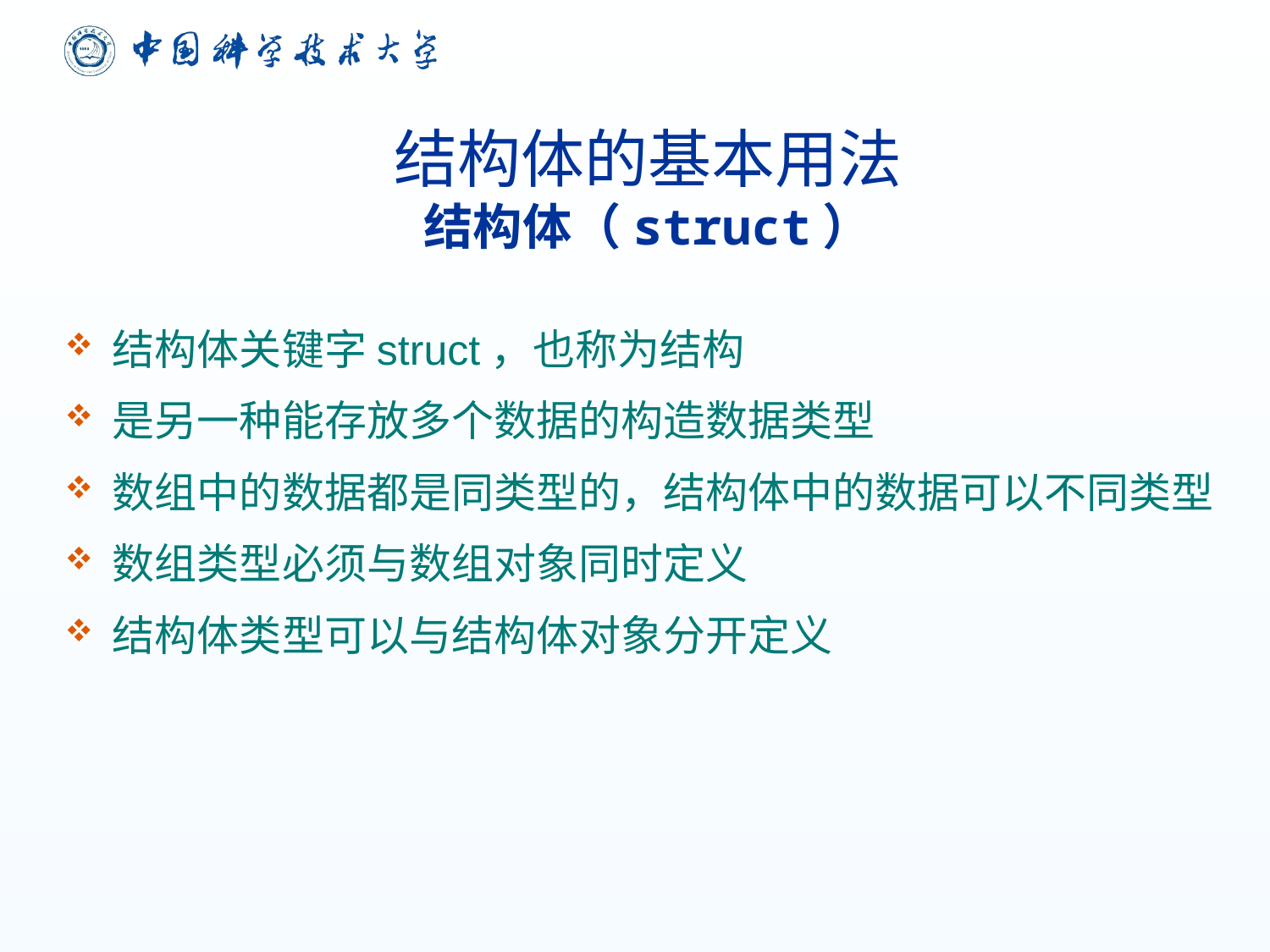

# 结构体的基本用法 结构体（struct）
结构体关键字struct，也称为结构
是另一种能存放多个数据的构造数据类型
数组中的数据都是同类型的，结构体中的数据可以不同类型
数组类型必须与数组对象同时定义
结构体类型可以与结构体对象分开定义